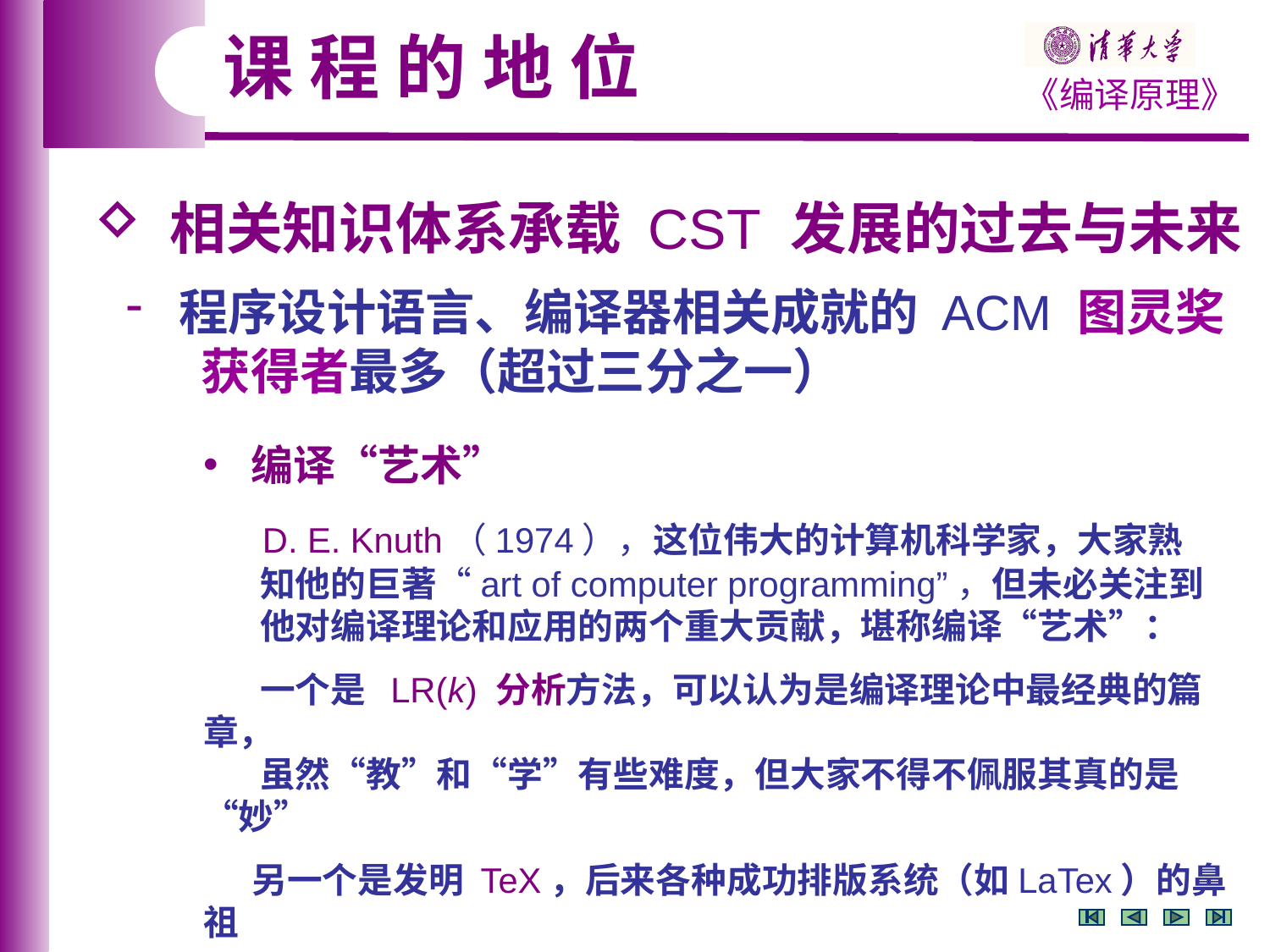

课 程 的 地 位
 相关知识体系承载 CST 发展的过去与未来

 程序设计语言、编译器相关成就的 ACM 图灵奖
   获得者最多（超过三分之一）
编译“艺术”

     D. E. Knuth（1974），这位伟大的计算机科学家，大家熟
      知他的巨著“art of computer programming”，但未必关注到
      他对编译理论和应用的两个重大贡献，堪称编译“艺术”：

      一个是  LR(k) 分析方法，可以认为是编译理论中最经典的篇章，
      虽然“教”和“学”有些难度，但大家不得不佩服其真的是“妙”

     另一个是发明 TeX，后来各种成功排版系统（如LaTex）的鼻祖